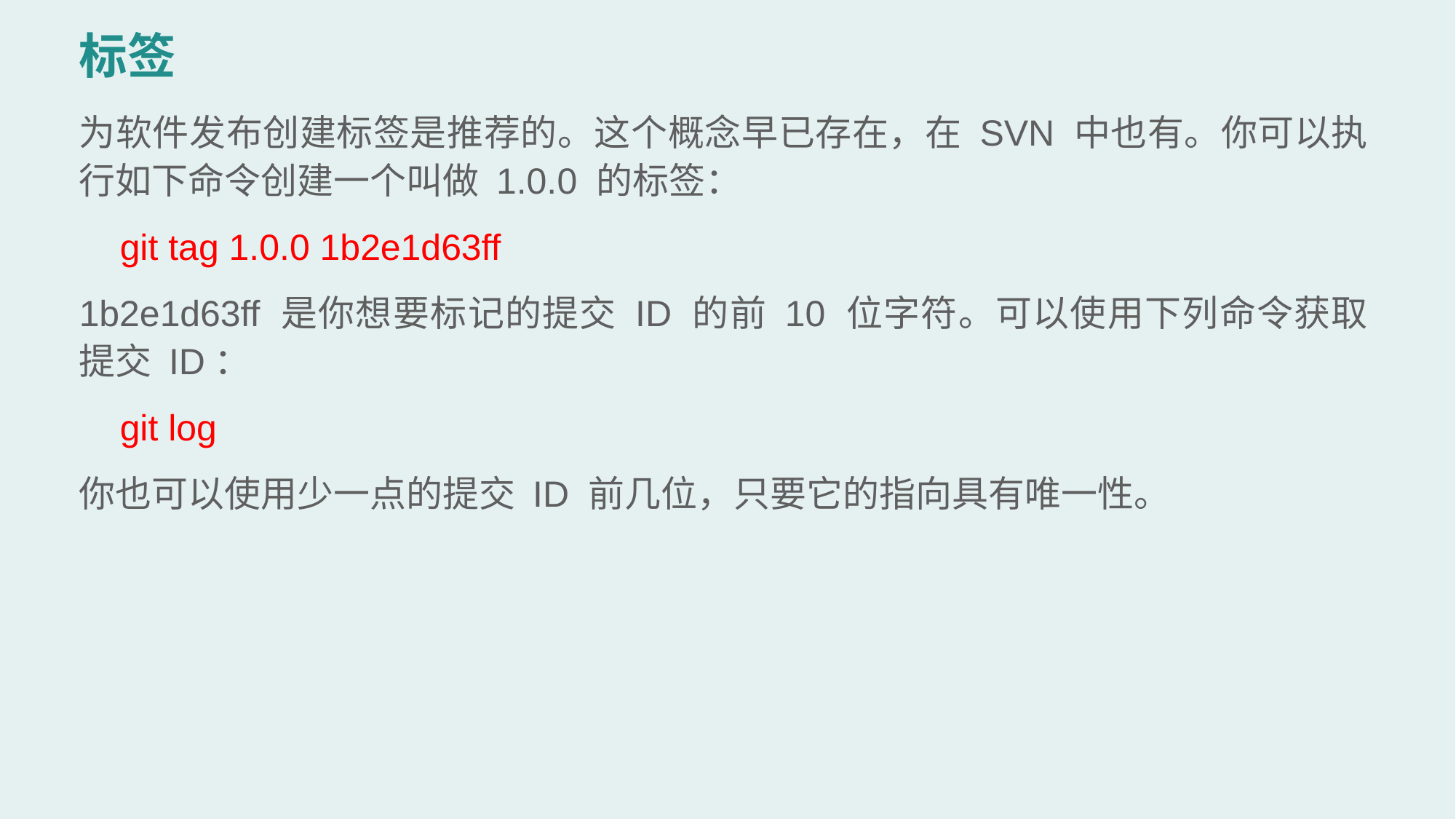

# 标签
为软件发布创建标签是推荐的。这个概念早已存在，在 SVN 中也有。你可以执行如下命令创建一个叫做 1.0.0 的标签：
    git tag 1.0.0 1b2e1d63ff
1b2e1d63ff 是你想要标记的提交 ID 的前 10 位字符。可以使用下列命令获取提交 ID：
    git log
你也可以使用少一点的提交 ID 前几位，只要它的指向具有唯一性。